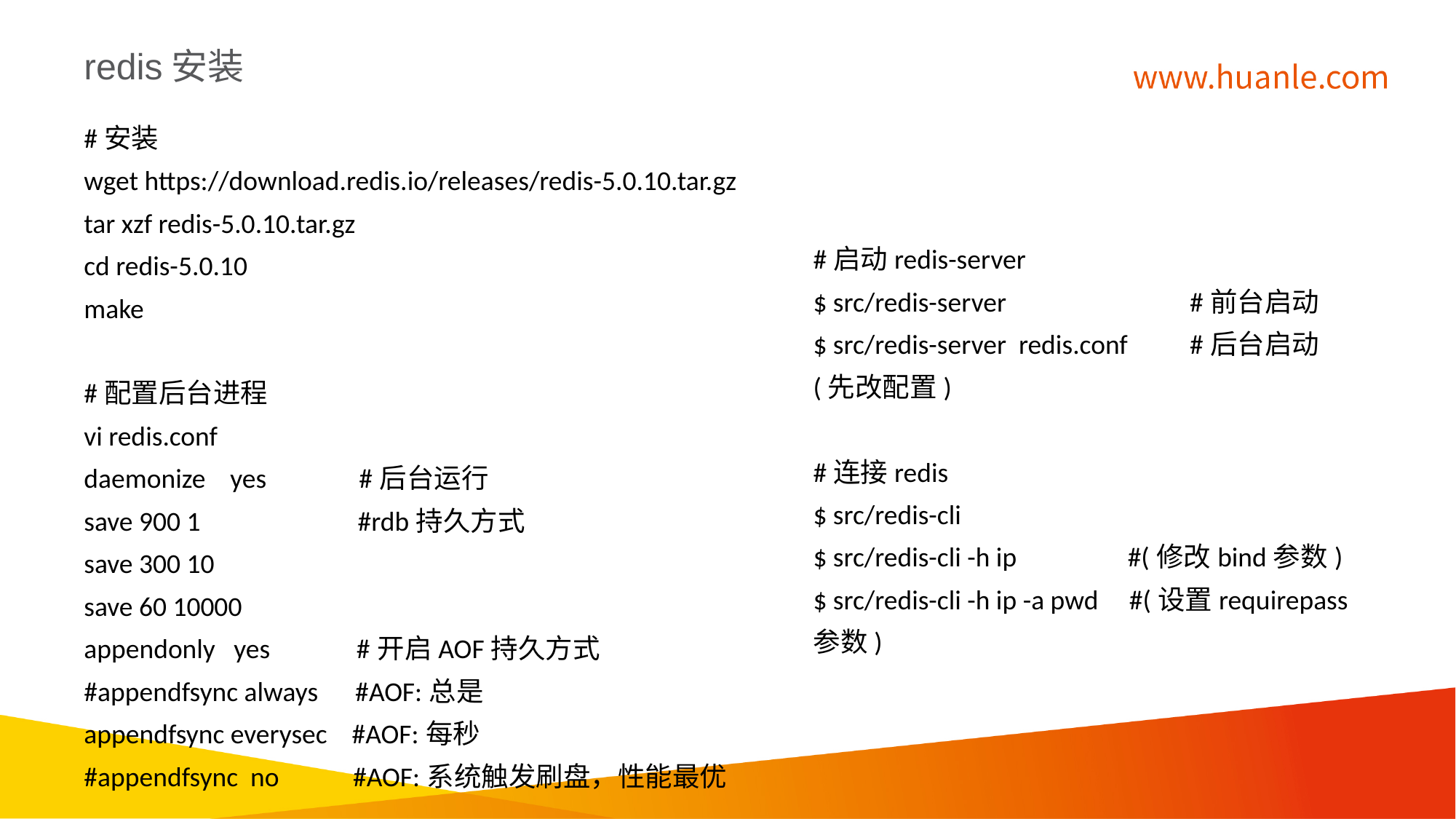

redis安装
#安装
wget https://download.redis.io/releases/redis-5.0.10.tar.gz
tar xzf redis-5.0.10.tar.gz
cd redis-5.0.10
make

#配置后台进程
vi redis.conf
daemonize    yes               #后台运行
save 900 1	         #rdb持久方式
save 300 10
save 60 10000
appendonly   yes              #开启AOF持久方式
#appendfsync always      #AOF:总是
appendfsync everysec    #AOF:每秒
#appendfsync  no            #AOF:系统触发刷盘，性能最优

#启动redis-server
$ src/redis-server		        #前台启动
$ src/redis-server  redis.conf	        #后台启动(先改配置)

#连接redis
$ src/redis-cli
$ src/redis-cli -h ip                  #(修改bind参数)
$ src/redis-cli -h ip -a pwd     #(设置requirepass参数)